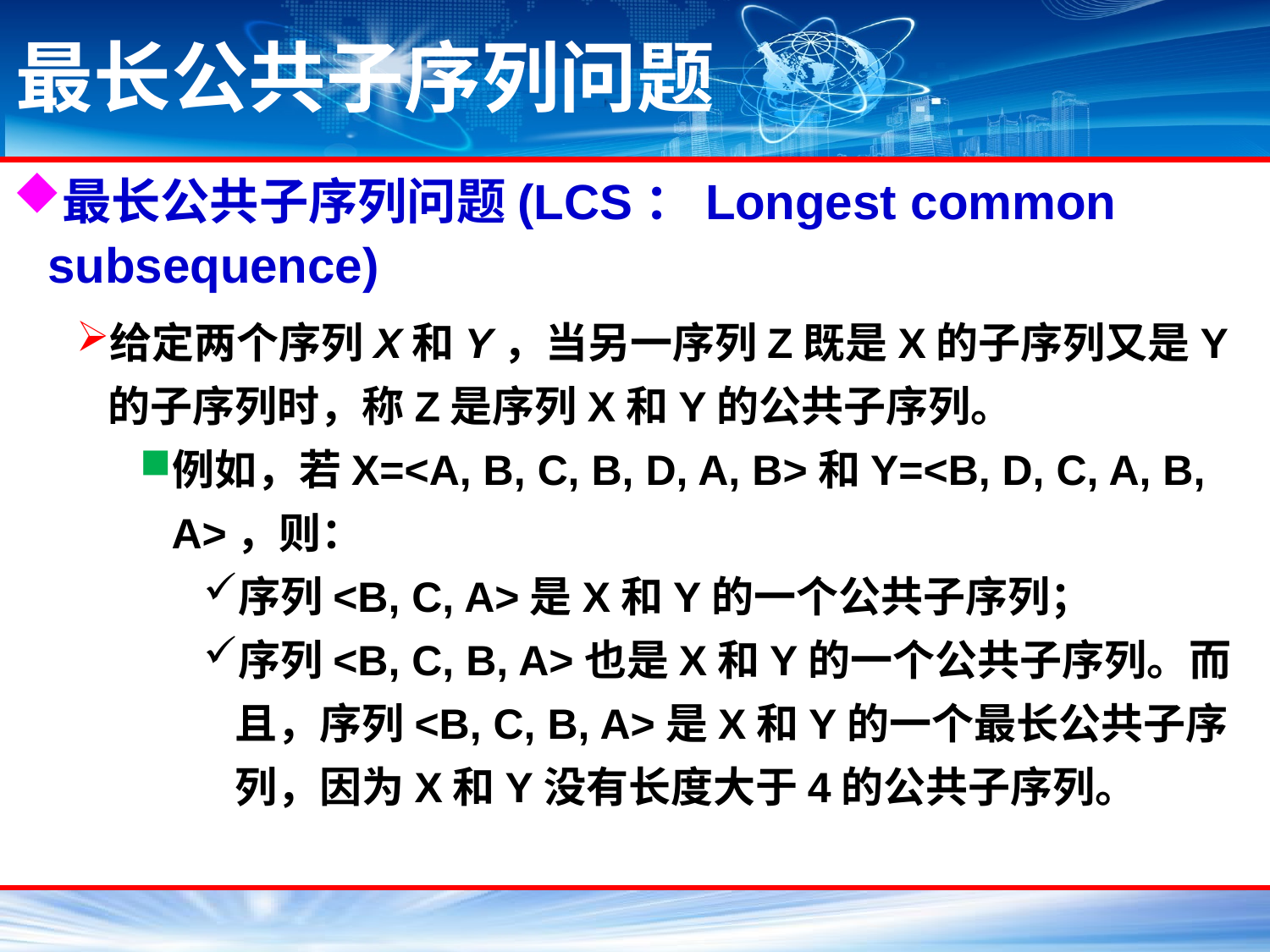

# 最长公共子序列问题
最长公共子序列问题(LCS：Longest common subsequence)
给定两个序列X和Y，当另一序列Z既是X的子序列又是Y的子序列时，称Z是序列X和Y的公共子序列。
例如，若X=<A, B, C, B, D, A, B>和Y=<B, D, C, A, B, A>，则：
序列<B, C, A>是X和Y的一个公共子序列；
序列<B, C, B, A>也是X和Y的一个公共子序列。而且，序列<B, C, B, A>是X和Y的一个最长公共子序列，因为X和Y没有长度大于4的公共子序列。